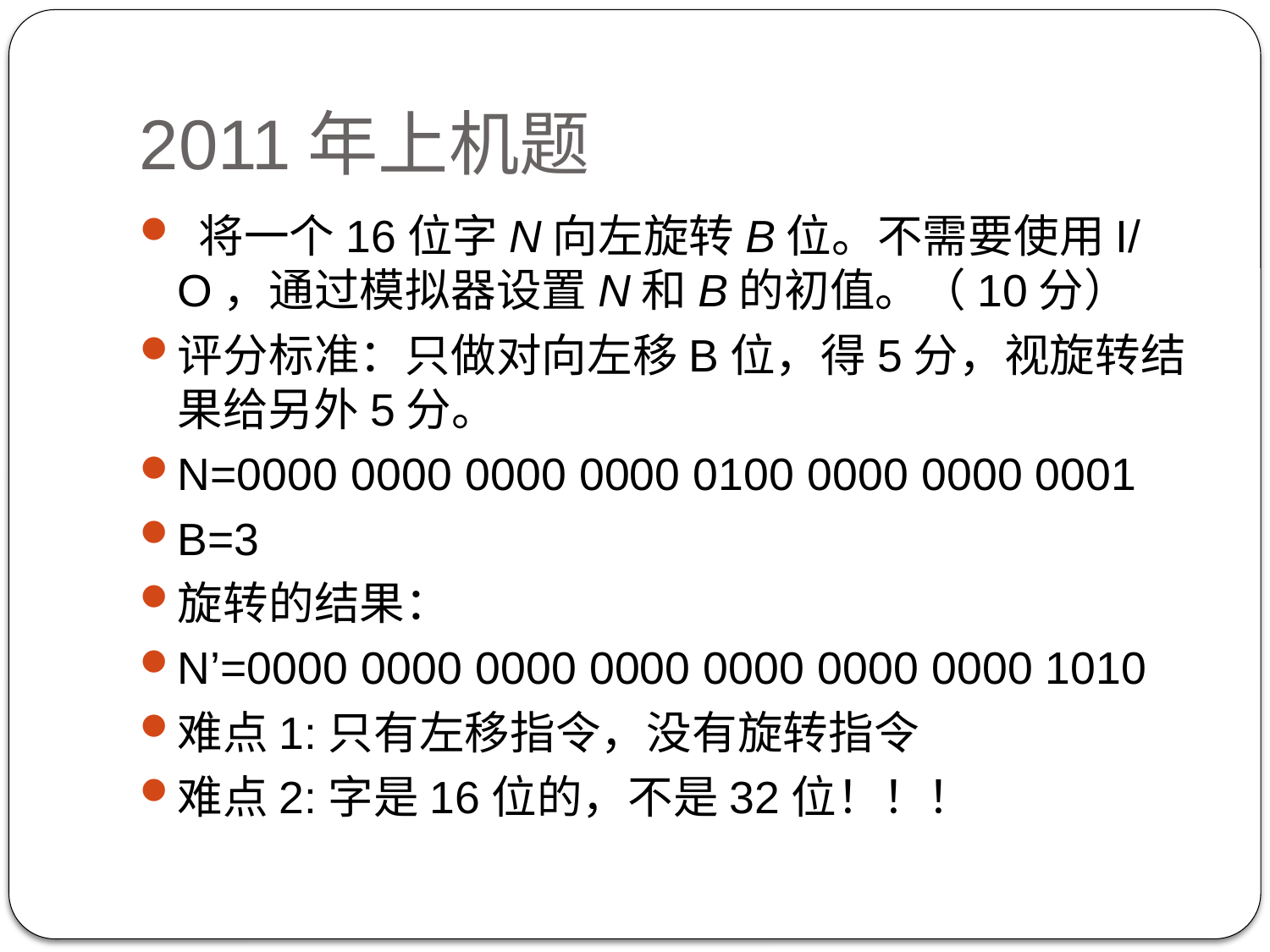

# 2011年上机题
 将一个16位字N向左旋转B位。不需要使用I/O，通过模拟器设置N和B的初值。（10分）
评分标准：只做对向左移B位，得5分，视旋转结果给另外5分。
N=0000 0000 0000 0000 0100 0000 0000 0001
B=3
旋转的结果：
N’=0000 0000 0000 0000 0000 0000 0000 1010
难点1:只有左移指令，没有旋转指令
难点2:字是16位的，不是32位！！！